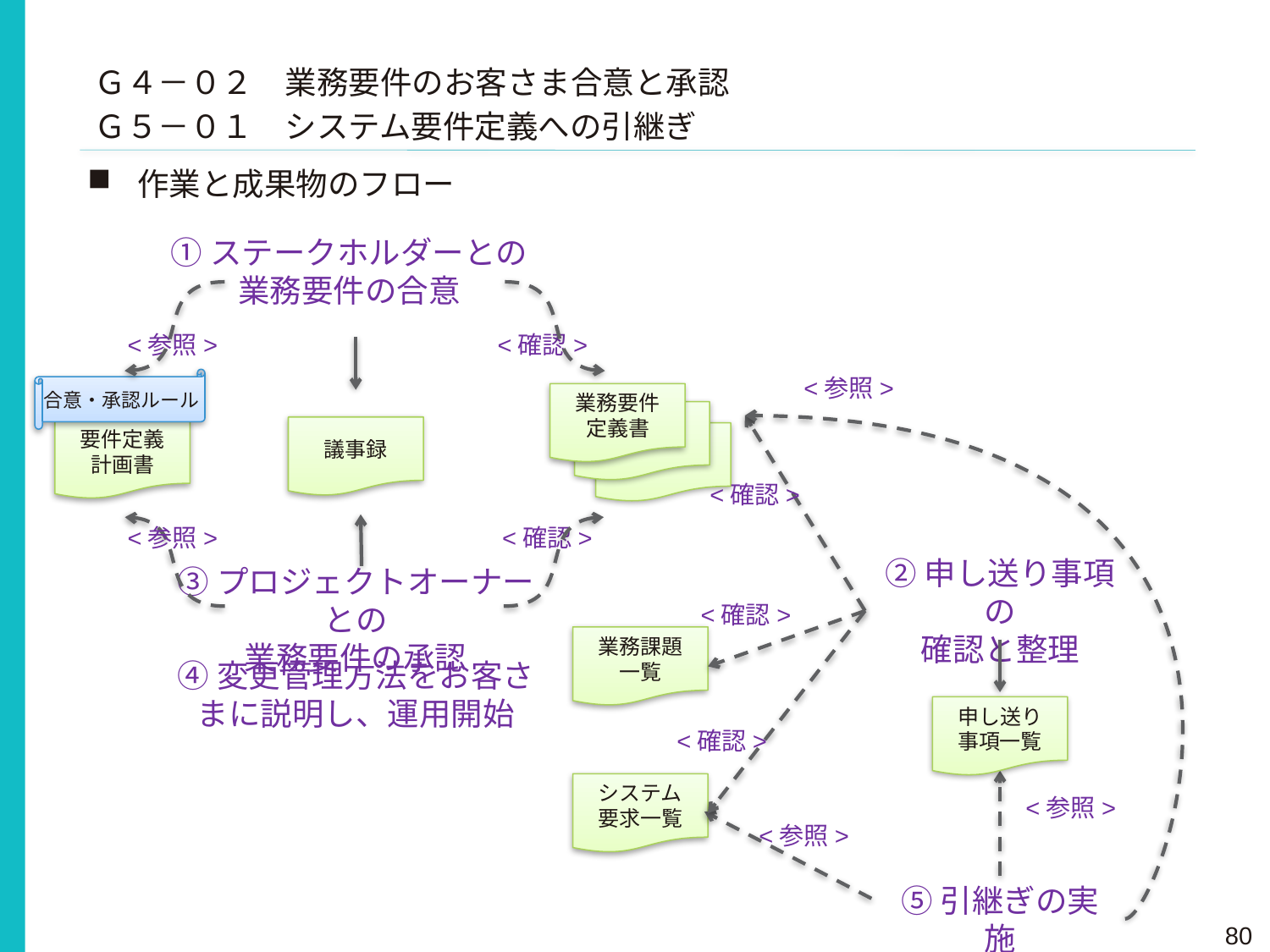

Ｇ４－０２　業務要件のお客さま合意と承認
Ｇ５－０１　システム要件定義への引継ぎ
作業と成果物のフロー
①ステークホルダーとの
業務要件の合意
<参照>
<確認>
<参照>
合意・承認ルール

業務要件
定義書

議事録
要件定義
計画書
<確認>
<参照>
<確認>
②申し送り事項の
確認と整理
③プロジェクトオーナーとの
業務要件の承認
<確認>
業務課題
一覧
④変更管理方法をお客さまに説明し、運用開始
申し送り
事項一覧
<確認>
システム
要求一覧
<参照>
<参照>
⑤引継ぎの実施
80